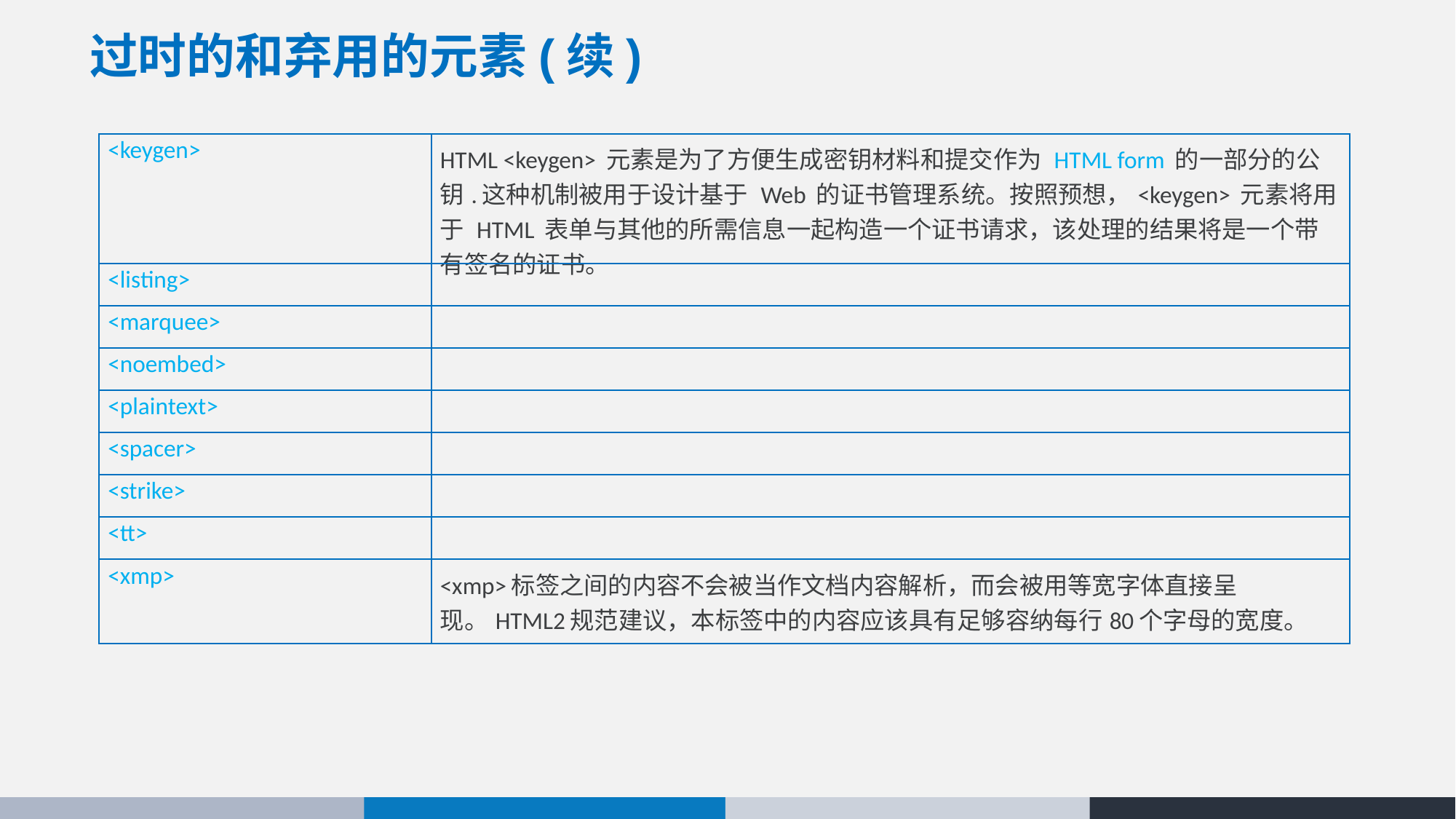

# 过时的和弃用的元素(续)
| <keygen> | HTML <keygen> 元素是为了方便生成密钥材料和提交作为 HTML form 的一部分的公钥.这种机制被用于设计基于 Web 的证书管理系统。按照预想，<keygen> 元素将用于 HTML 表单与其他的所需信息一起构造一个证书请求，该处理的结果将是一个带有签名的证书。 |
| --- | --- |
| <listing> |  |
| <marquee> |  |
| <noembed> |  |
| <plaintext> |  |
| <spacer> |  |
| <strike> |  |
| <tt> |  |
| <xmp> | <xmp>标签之间的内容不会被当作文档内容解析，而会被用等宽字体直接呈现。HTML2规范建议，本标签中的内容应该具有足够容纳每行80个字母的宽度。 |